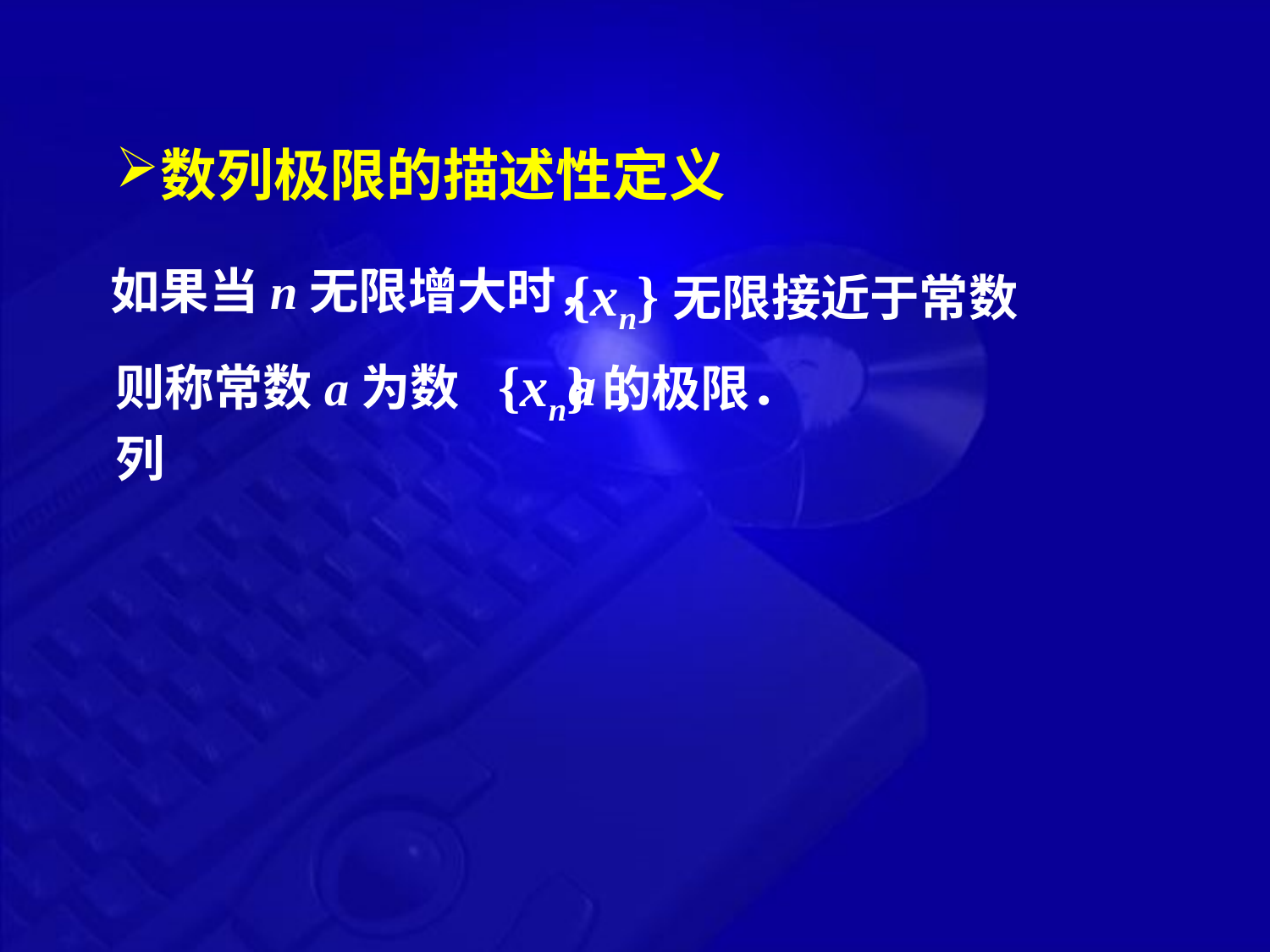

数列极限的描述性定义
{xn}无限接近于常数 a，
如果当n无限增大时，
{xn}的极限．
则称常数a为数列